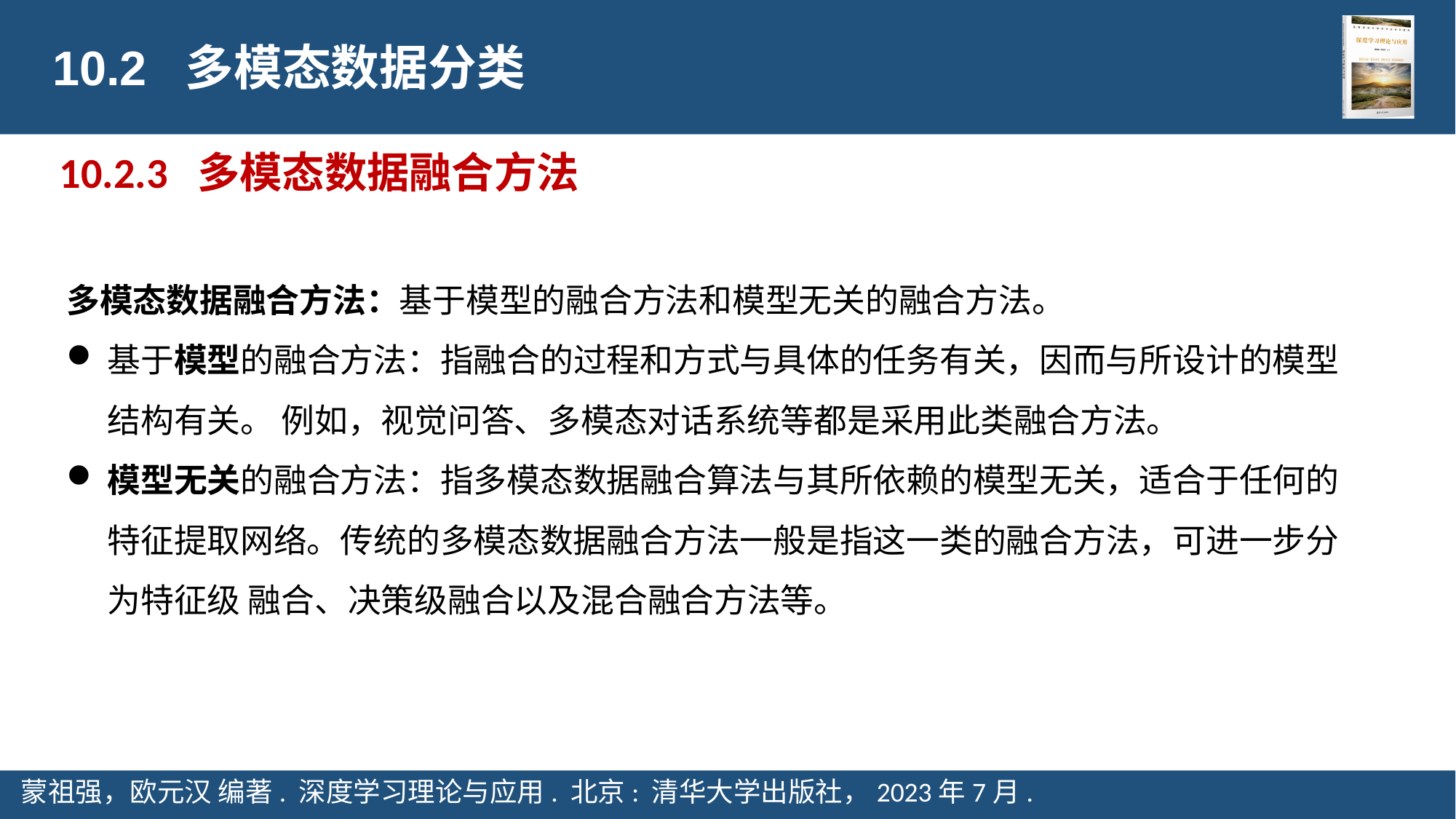

10.2  多模态数据分类
10.2.3  多模态数据融合方法
多模态数据融合方法：基于模型的融合方法和模型无关的融合方法。
基于模型的融合方法：指融合的过程和方式与具体的任务有关，因而与所设计的模型结构有关。 例如，视觉问答、多模态对话系统等都是采用此类融合方法。
模型无关的融合方法：指多模态数据融合算法与其所依赖的模型无关，适合于任何的特征提取网络。传统的多模态数据融合方法一般是指这一类的融合方法，可进一步分为特征级 融合、决策级融合以及混合融合方法等。